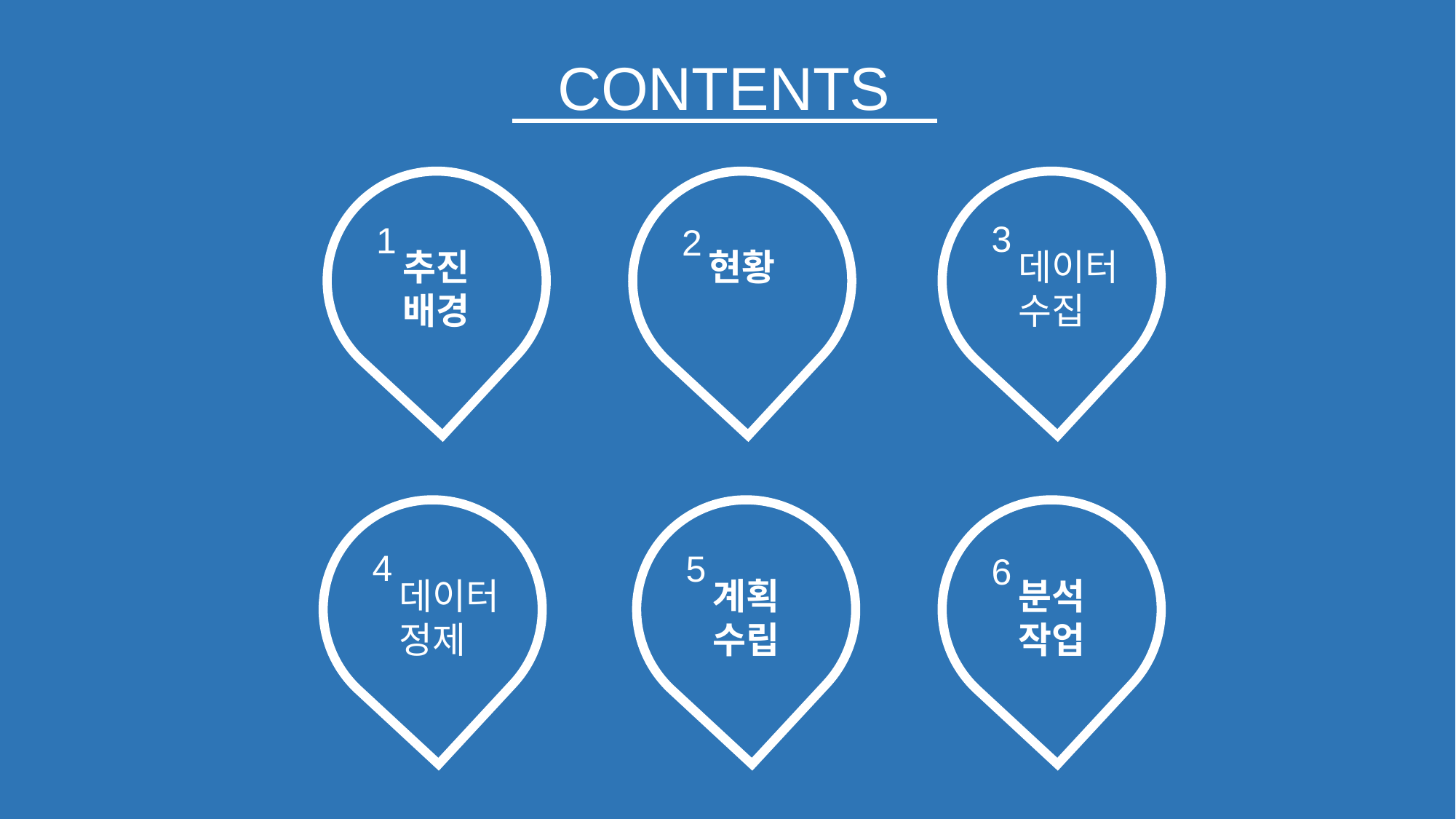

CONTENTS

3
1
2
추진 배경
데이터 수집
현황

4
5
6
계획수립
분석
작업
데이터 정제